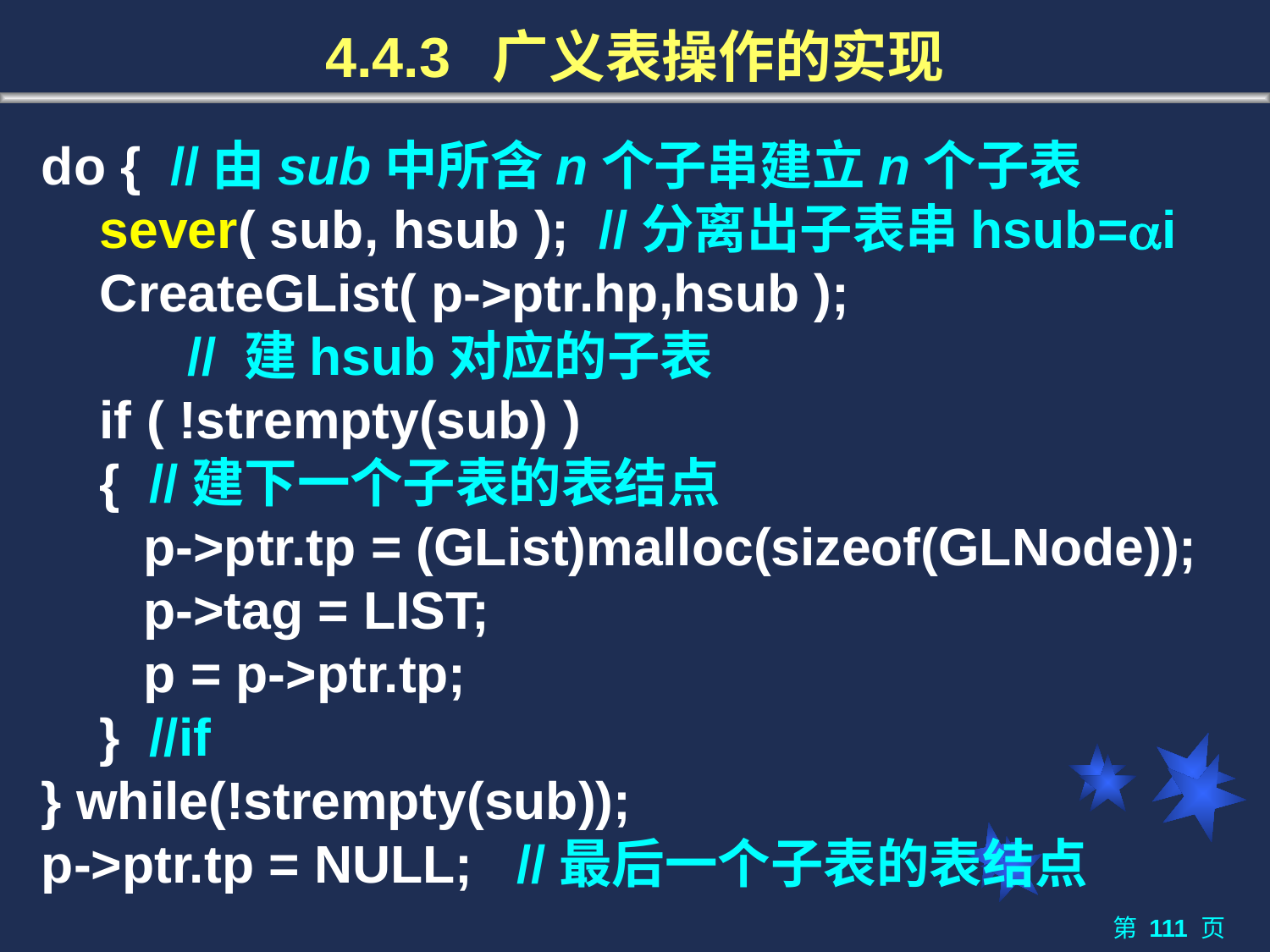

4.4.3  广义表操作的实现
do {  //由sub中所含n个子串建立n个子表
    sever( sub, hsub );  //分离出子表串hsub=αi
    CreateGList( p->ptr.hp,hsub );
          // 建hsub对应的子表
    if ( !strempty(sub) )
    {  //建下一个子表的表结点
       p->ptr.tp = (GList)malloc(sizeof(GLNode));
       p->tag = LIST;
       p = p->ptr.tp;
    }  //if
} while(!strempty(sub));
p->ptr.tp = NULL;   //最后一个子表的表结点
第 111 页